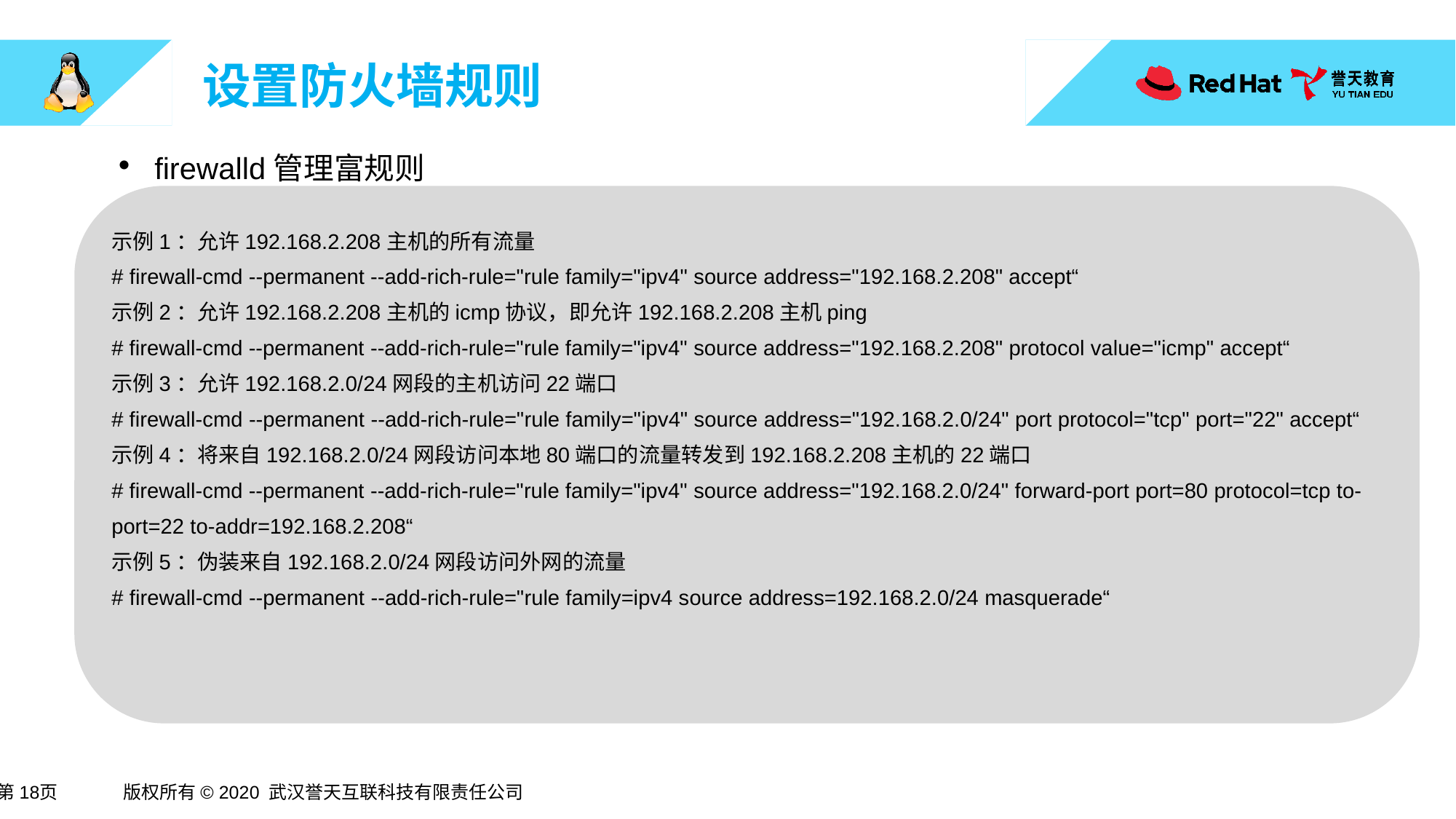

# 设置防火墙规则
firewalld管理富规则

示例1：允许192.168.2.208主机的所有流量
# firewall-cmd --permanent --add-rich-rule="rule family="ipv4" source address="192.168.2.208" accept“
示例2：允许192.168.2.208主机的icmp协议，即允许192.168.2.208主机ping
# firewall-cmd --permanent --add-rich-rule="rule family="ipv4" source address="192.168.2.208" protocol value="icmp" accept“
示例3：允许192.168.2.0/24网段的主机访问22端口
# firewall-cmd --permanent --add-rich-rule="rule family="ipv4" source address="192.168.2.0/24" port protocol="tcp" port="22" accept“
示例4：将来自192.168.2.0/24网段访问本地80端口的流量转发到192.168.2.208主机的22端口
# firewall-cmd --permanent --add-rich-rule="rule family="ipv4" source address="192.168.2.0/24" forward-port port=80 protocol=tcp to-port=22 to-addr=192.168.2.208“
示例5：伪装来自192.168.2.0/24网段访问外网的流量
# firewall-cmd --permanent --add-rich-rule="rule family=ipv4 source address=192.168.2.0/24 masquerade“